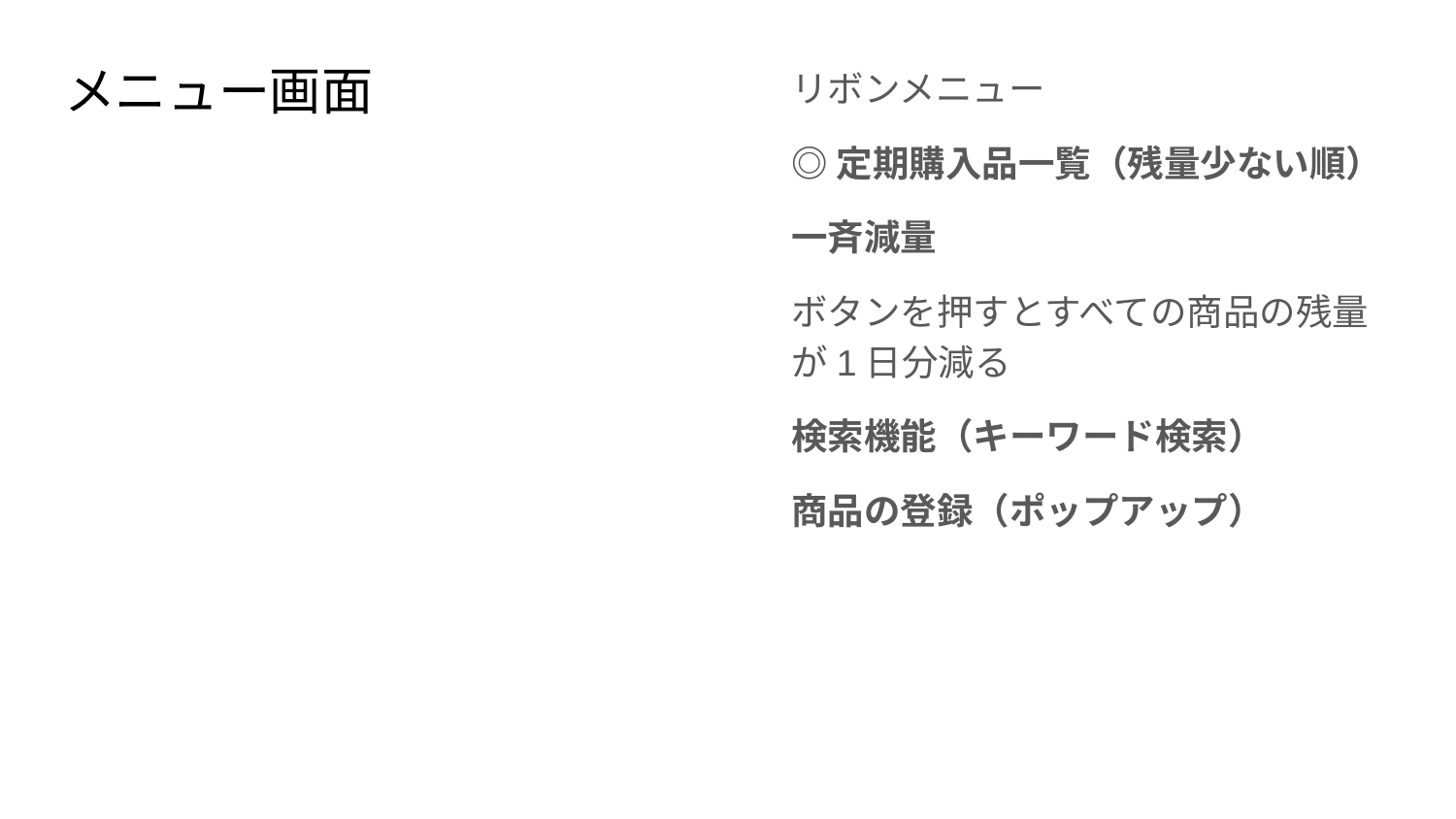

# メニュー画面
リボンメニュー
◎定期購入品一覧（残量少ない順）
一斉減量
ボタンを押すとすべての商品の残量が1日分減る
検索機能（キーワード検索）
商品の登録（ポップアップ）